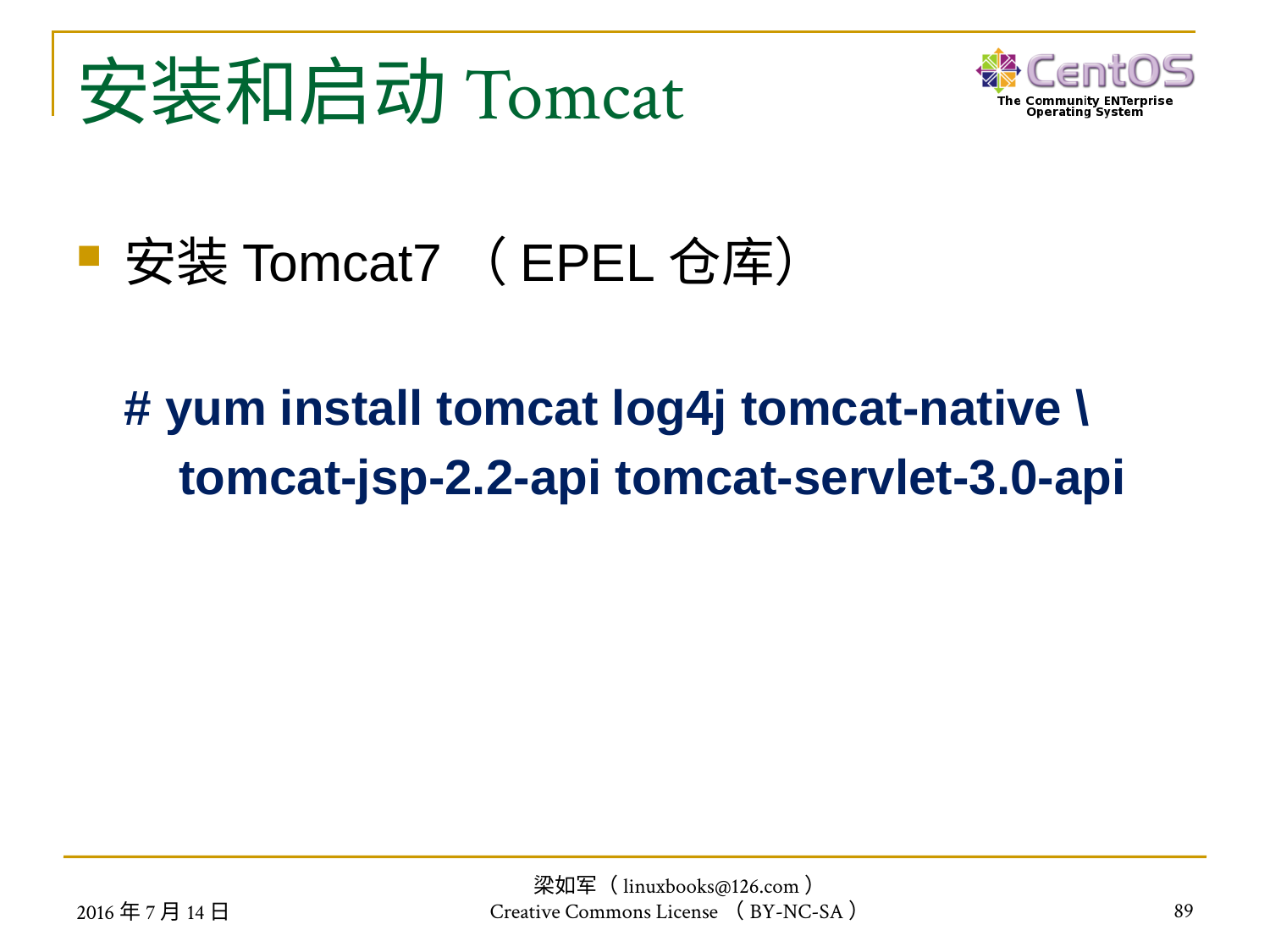

# 安装和启动Tomcat
安装Tomcat7（EPEL仓库）

# yum install tomcat log4j tomcat-native \
    tomcat-jsp-2.2-api tomcat-servlet-3.0-api

梁如军（linuxbooks@126.com）
Creative Commons License（BY-NC-SA）
2016年7月14日
89